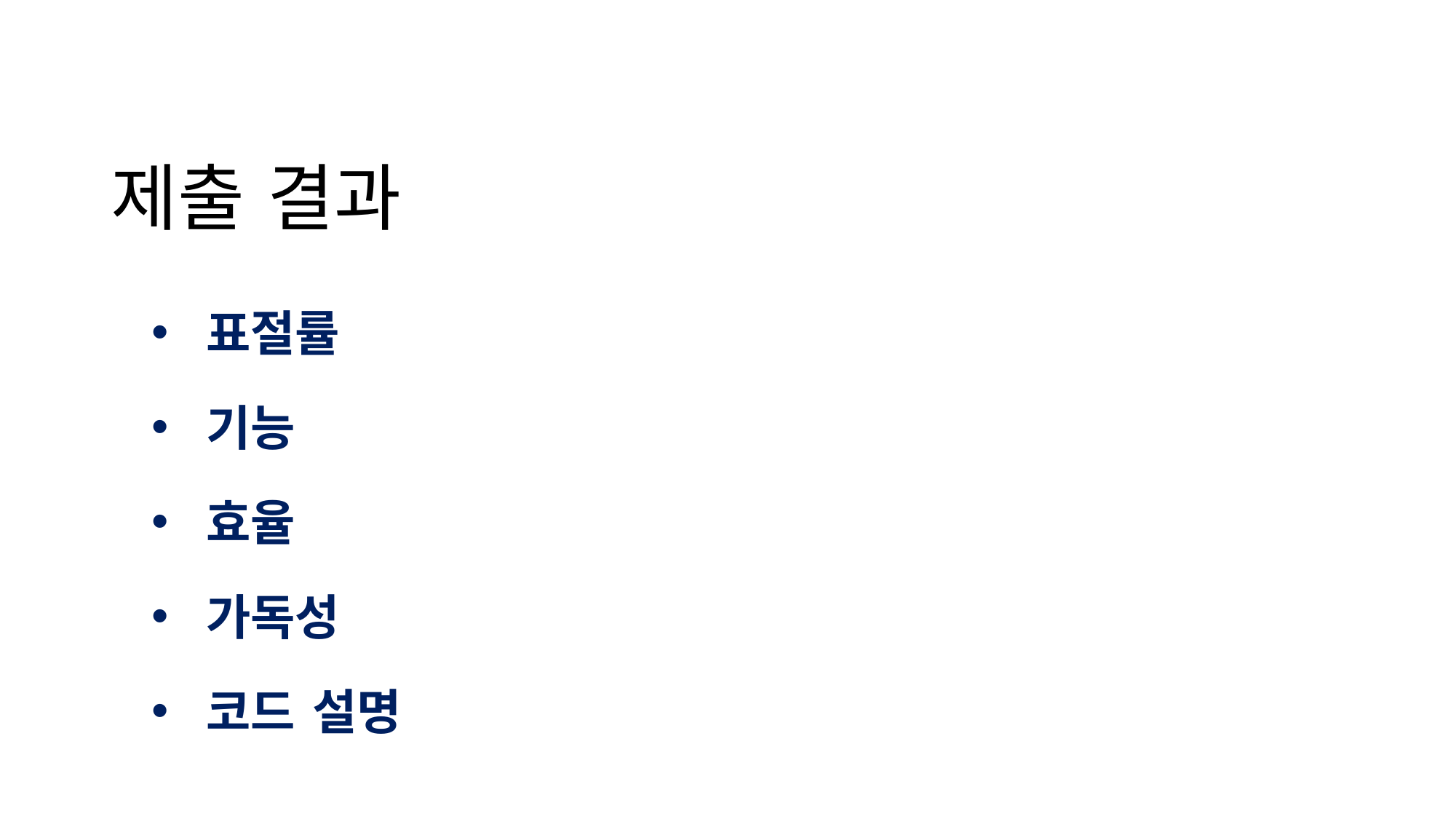

# 제출 결과
표절률

기능

효율

가독성

코드 설명